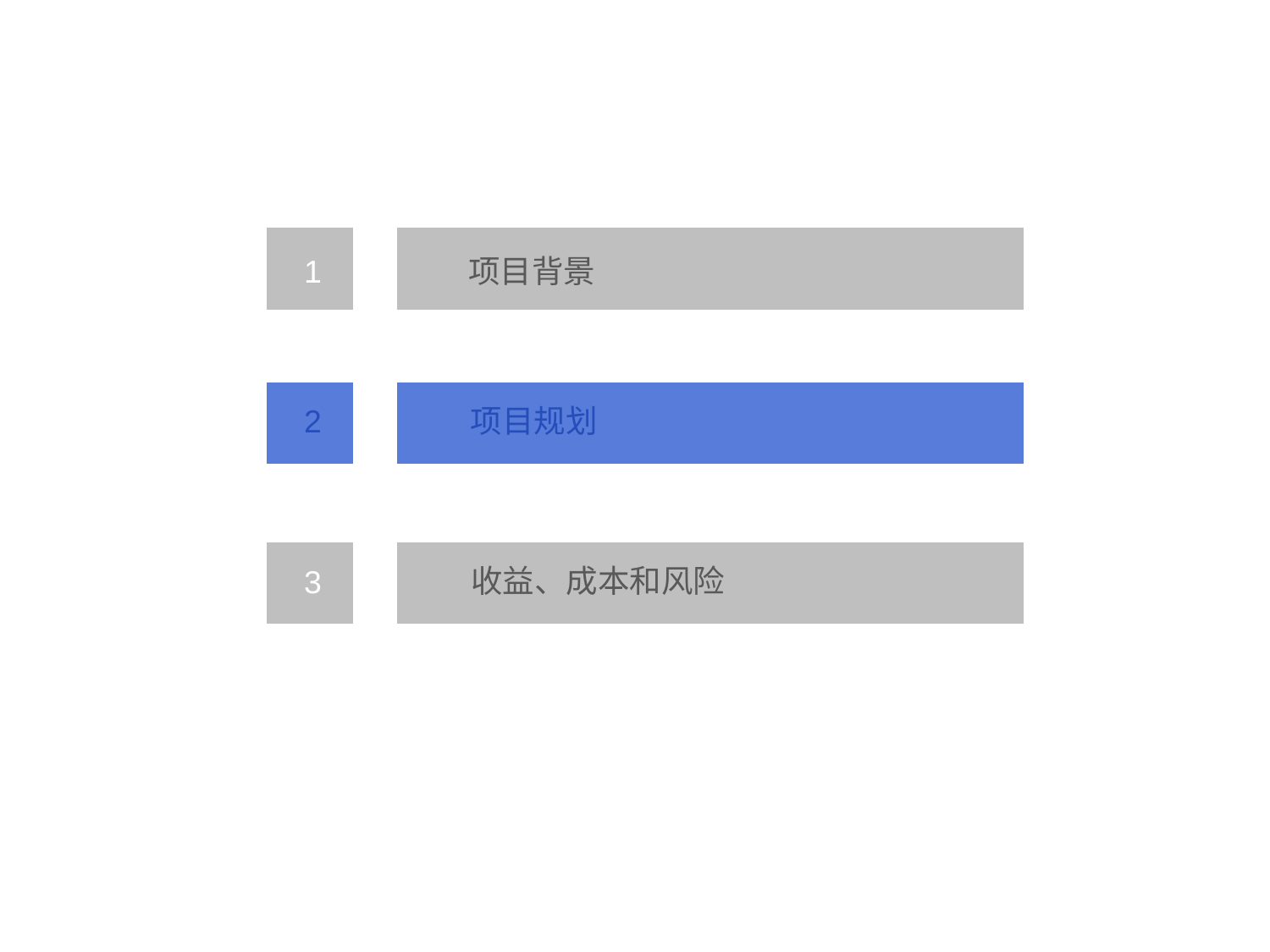

1
项目背景

2
项目规划

收益、成本和风险
3
9